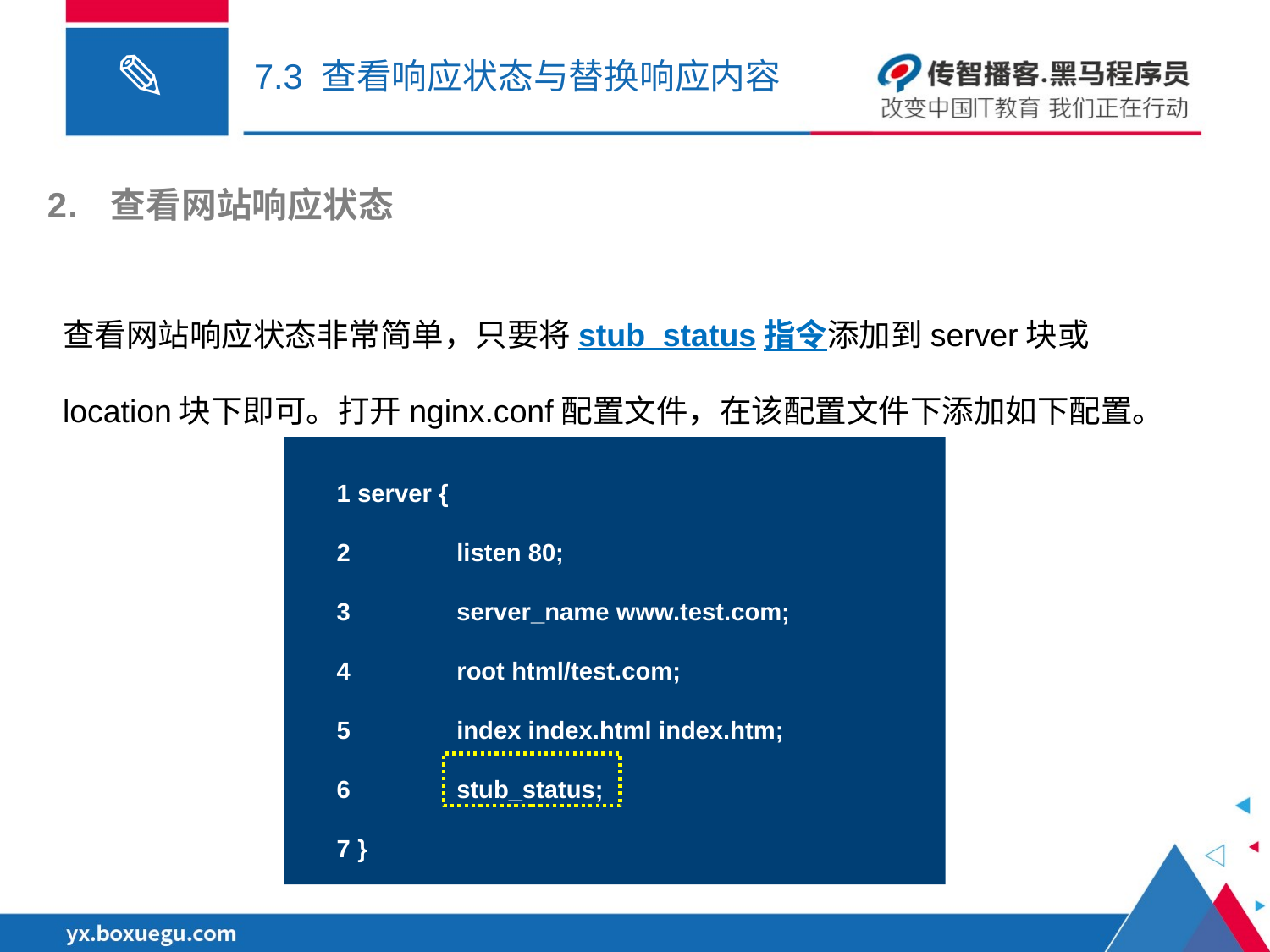

# 7.3 查看响应状态与替换响应内容
查看网站响应状态
查看网站响应状态非常简单，只要将stub_status指令添加到server块或location块下即可。打开nginx.conf配置文件，在该配置文件下添加如下配置。

 1 server {
 2	listen 80;
 3	server_name www.test.com;
 4	root html/test.com;
 5	index index.html index.htm;
 6	stub_status;
 7 }